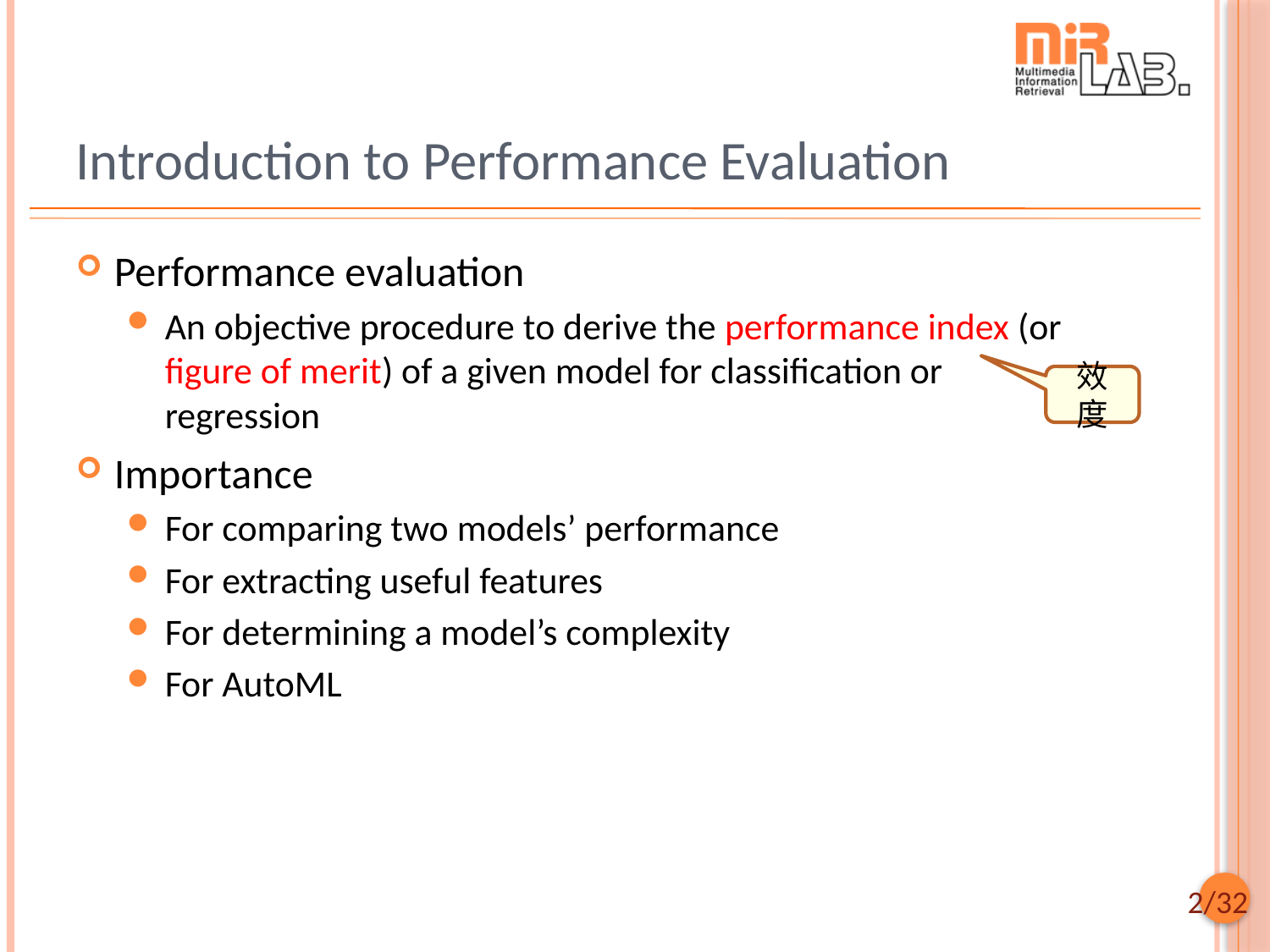

# Introduction to Performance Evaluation
Performance evaluation
An objective procedure to derive the performance index (or figure of merit) of a given model for classification or regression
Importance
For comparing two models’ performance
For extracting useful features
For determining a model’s complexity
For AutoML

效度